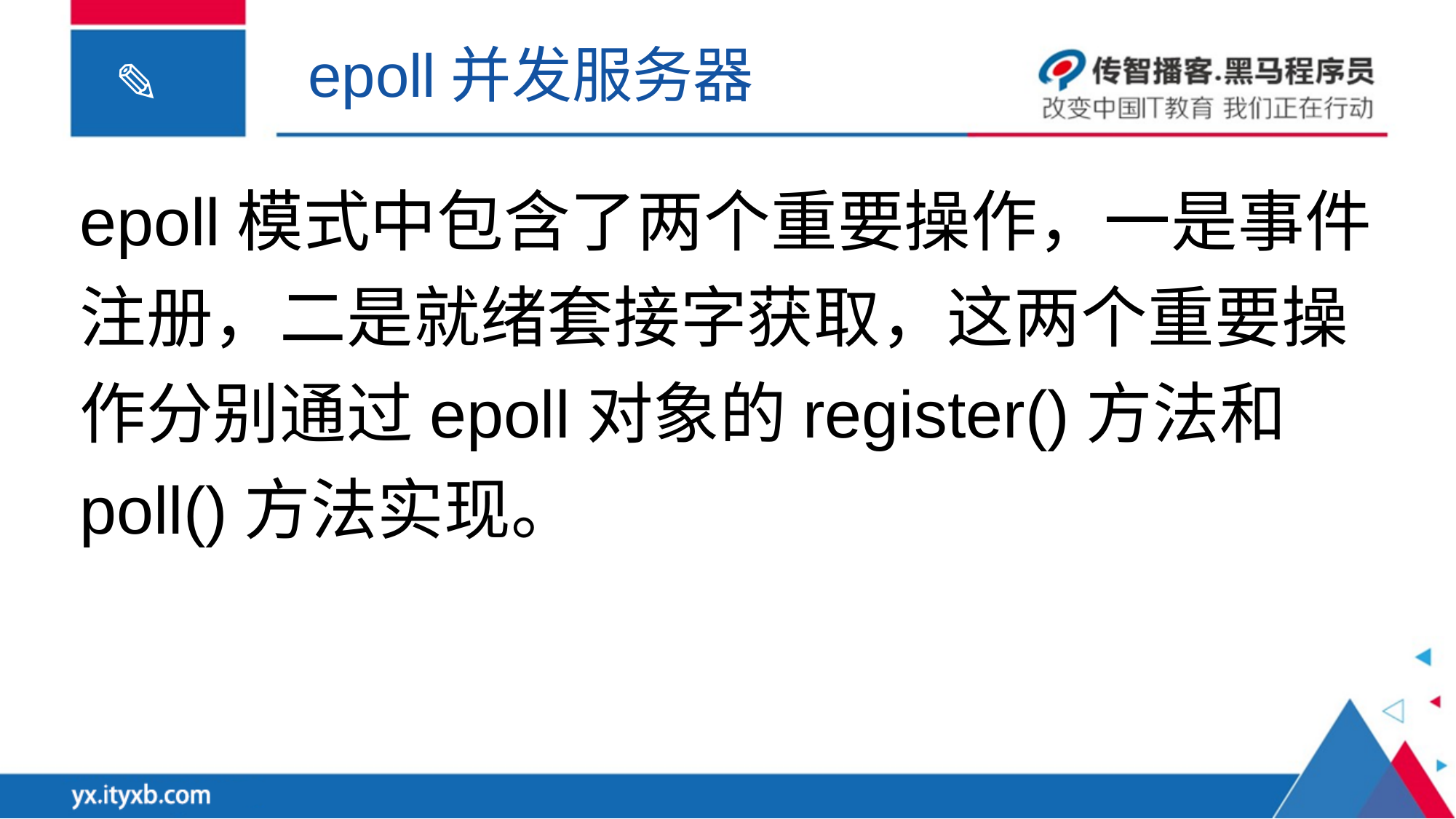

epoll并发服务器
epoll模式中包含了两个重要操作，一是事件注册，二是就绪套接字获取，这两个重要操作分别通过epoll对象的register()方法和poll()方法实现。